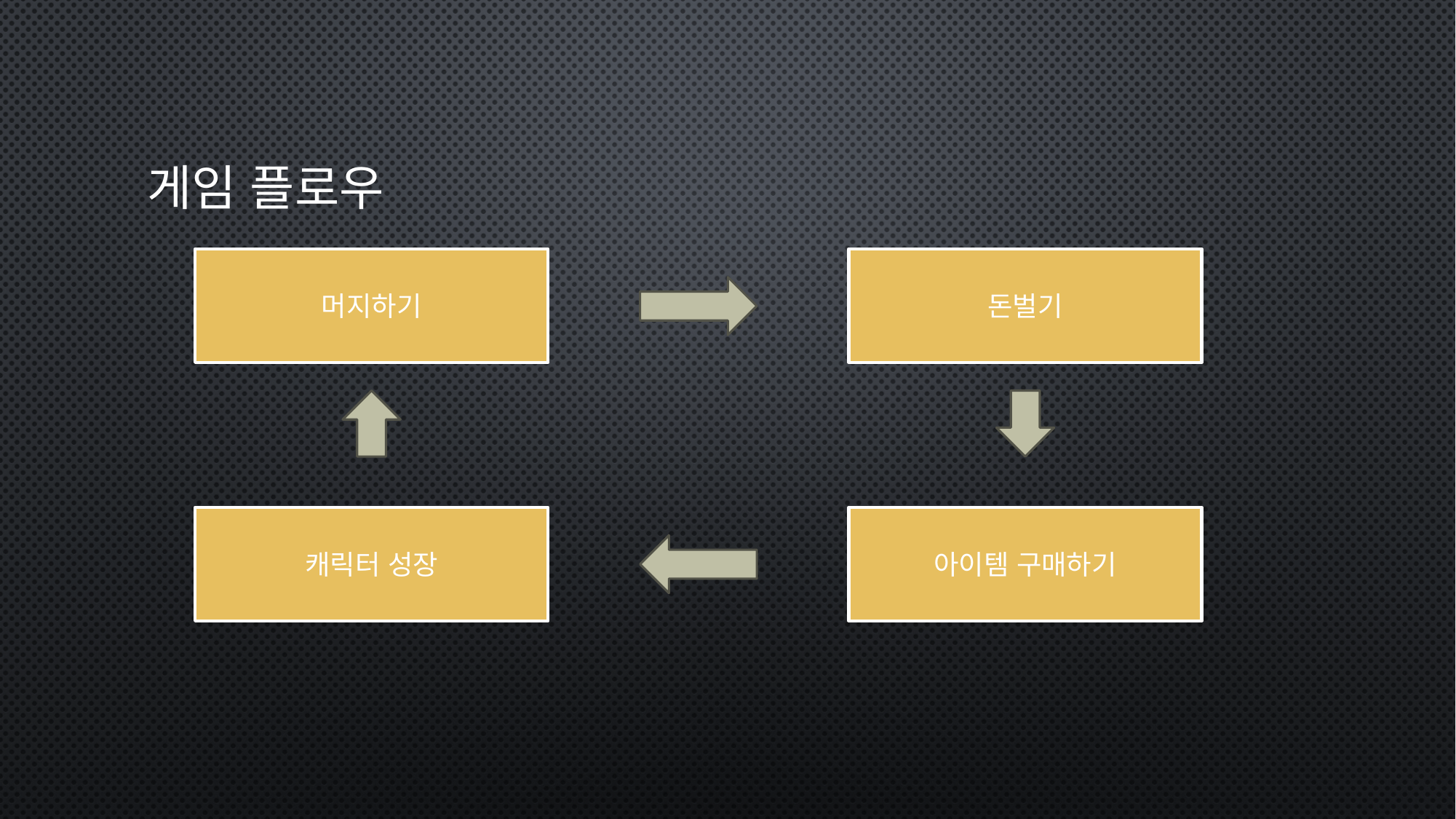

# 게임 플로우
머지하기
돈벌기

캐릭터 성장
아이템 구매하기